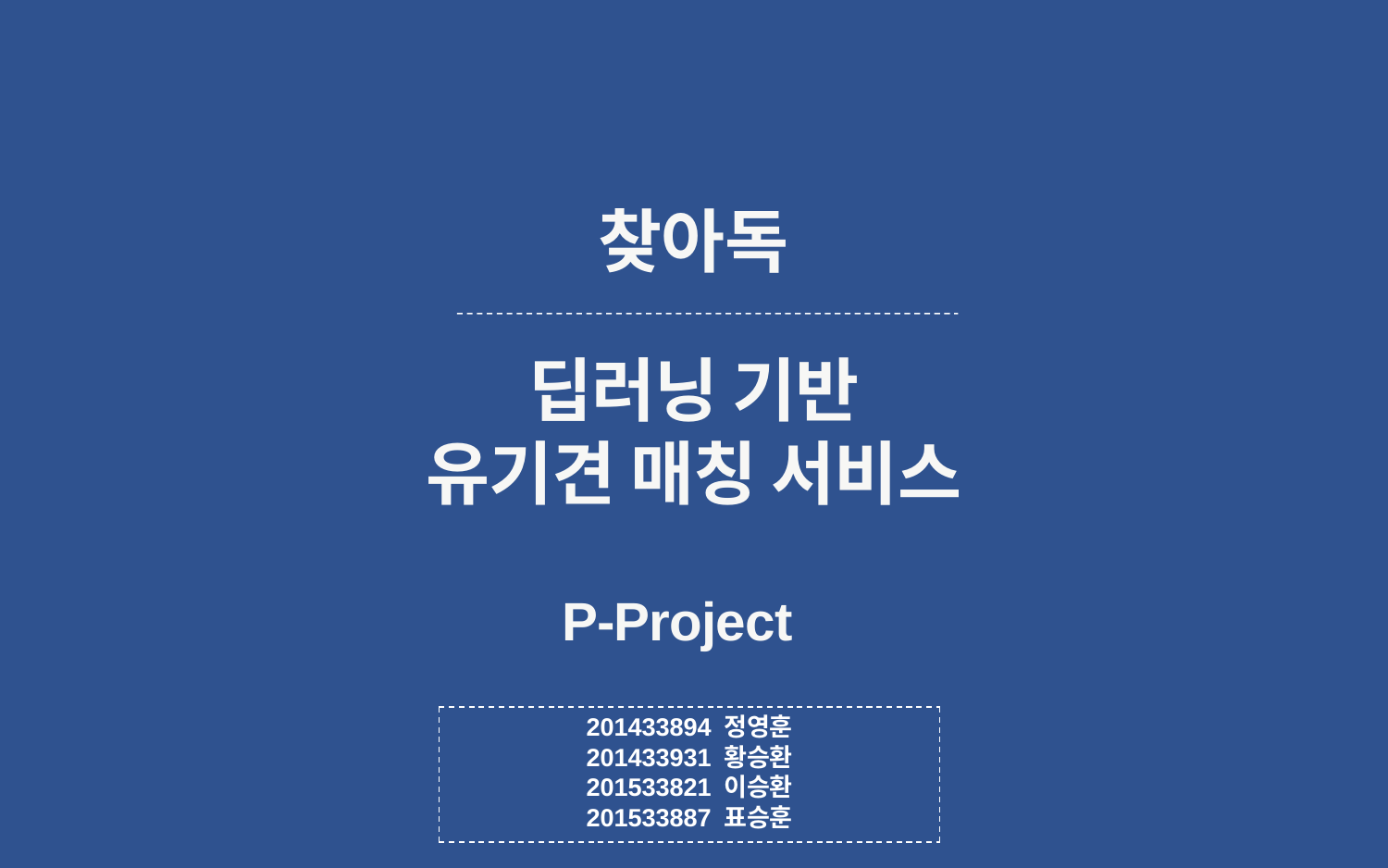

찾아독
딥러닝 기반
유기견 매칭 서비스
P-Project

 201433894 정영훈
 201433931 황승환
 201533821 이승환
 201533887 표승훈